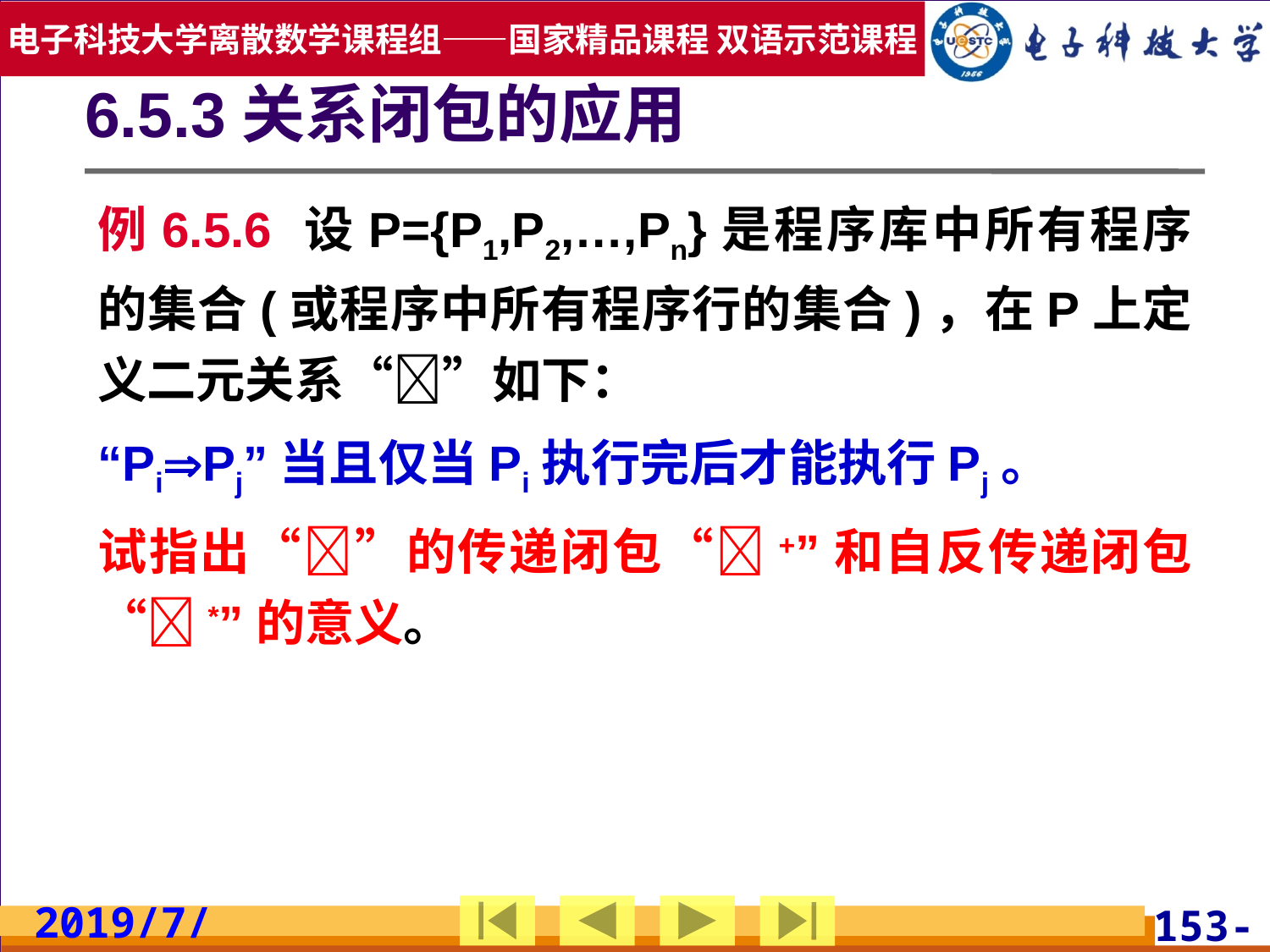

# 6.5.3关系闭包的应用
例6.5.6 设P={P1,P2,…,Pn}是程序库中所有程序的集合(或程序中所有程序行的集合)，在P上定义二元关系“⇒”如下：
“Pi⇒Pj”当且仅当Pi执行完后才能执行Pj。
试指出“⇒”的传递闭包“⇒+”和自反传递闭包“⇒*”的意义。
2019/7/3